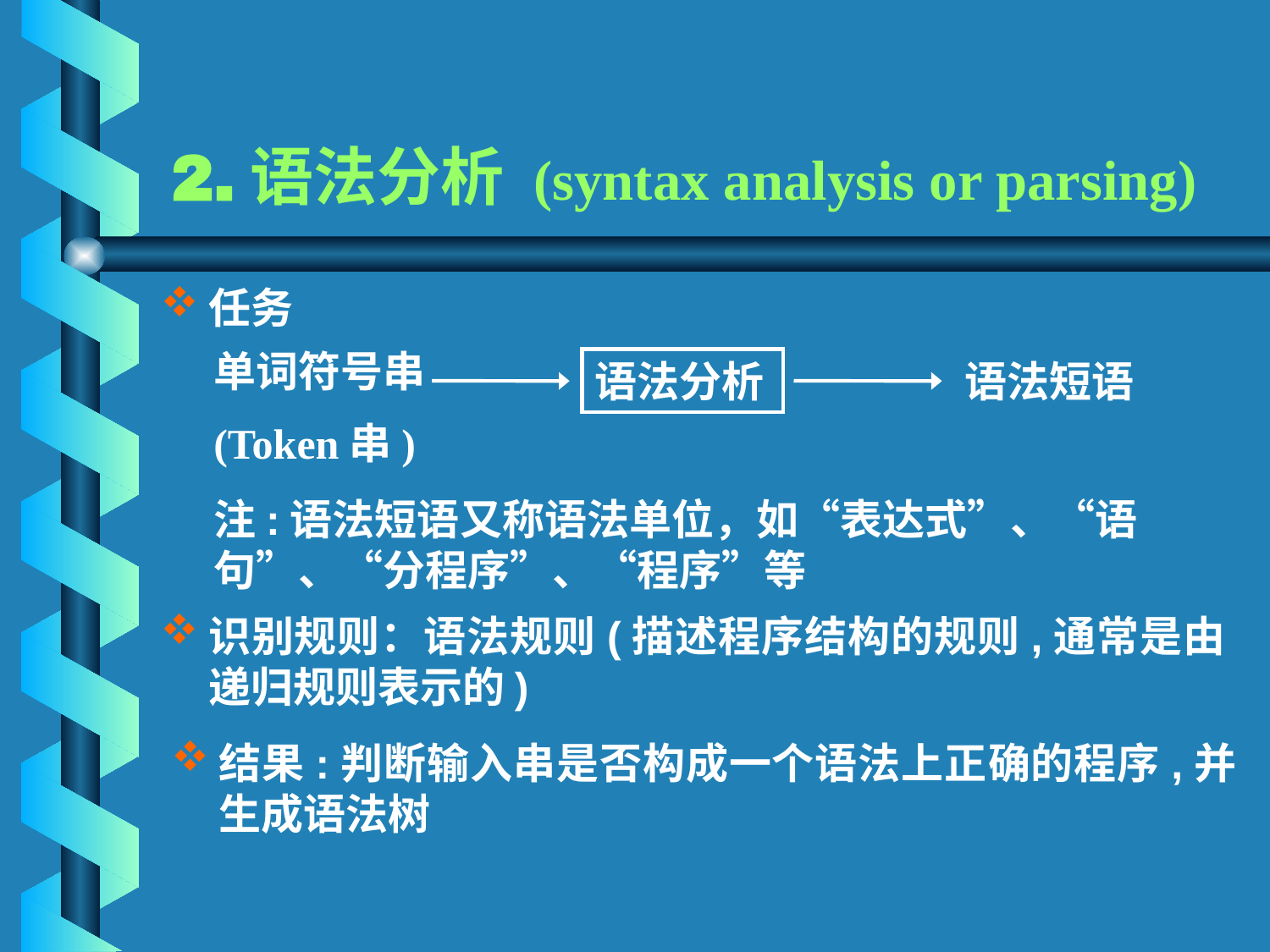

# 2.语法分析 (syntax analysis or parsing)
任务
单词符号串
(Token串)
语法分析
语法短语

注:语法短语又称语法单位，如“表达式”、“语句”、“分程序”、“程序”等
识别规则：语法规则(描述程序结构的规则,通常是由递归规则表示的)
结果:判断输入串是否构成一个语法上正确的程序,并生成语法树